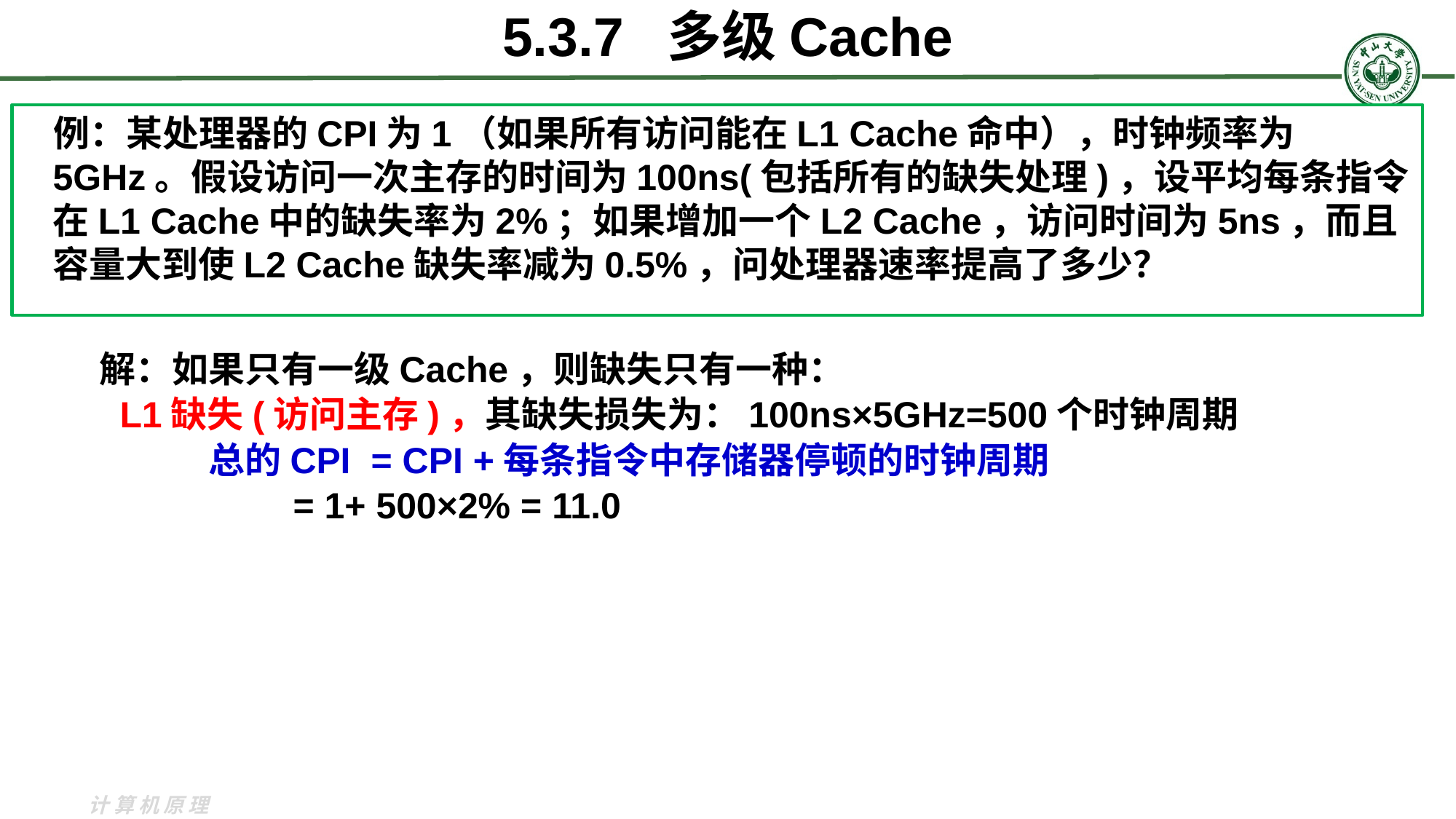

5.3.7  多级Cache
    例：某处理器的CPI为1（如果所有访问能在L1 Cache命中），时钟频率为5GHz。假设访问一次主存的时间为100ns(包括所有的缺失处理)，设平均每条指令在L1 Cache中的缺失率为2%；如果增加一个L2 Cache，访问时间为5ns，而且容量大到使L2 Cache缺失率减为0.5%，问处理器速率提高了多少？
解：如果只有一级Cache，则缺失只有一种：
  L1缺失(访问主存)，其缺失损失为：100ns×5GHz=500个时钟周期
	总的CPI  = CPI +每条指令中存储器停顿的时钟周期
                   = 1+ 500×2% = 11.0